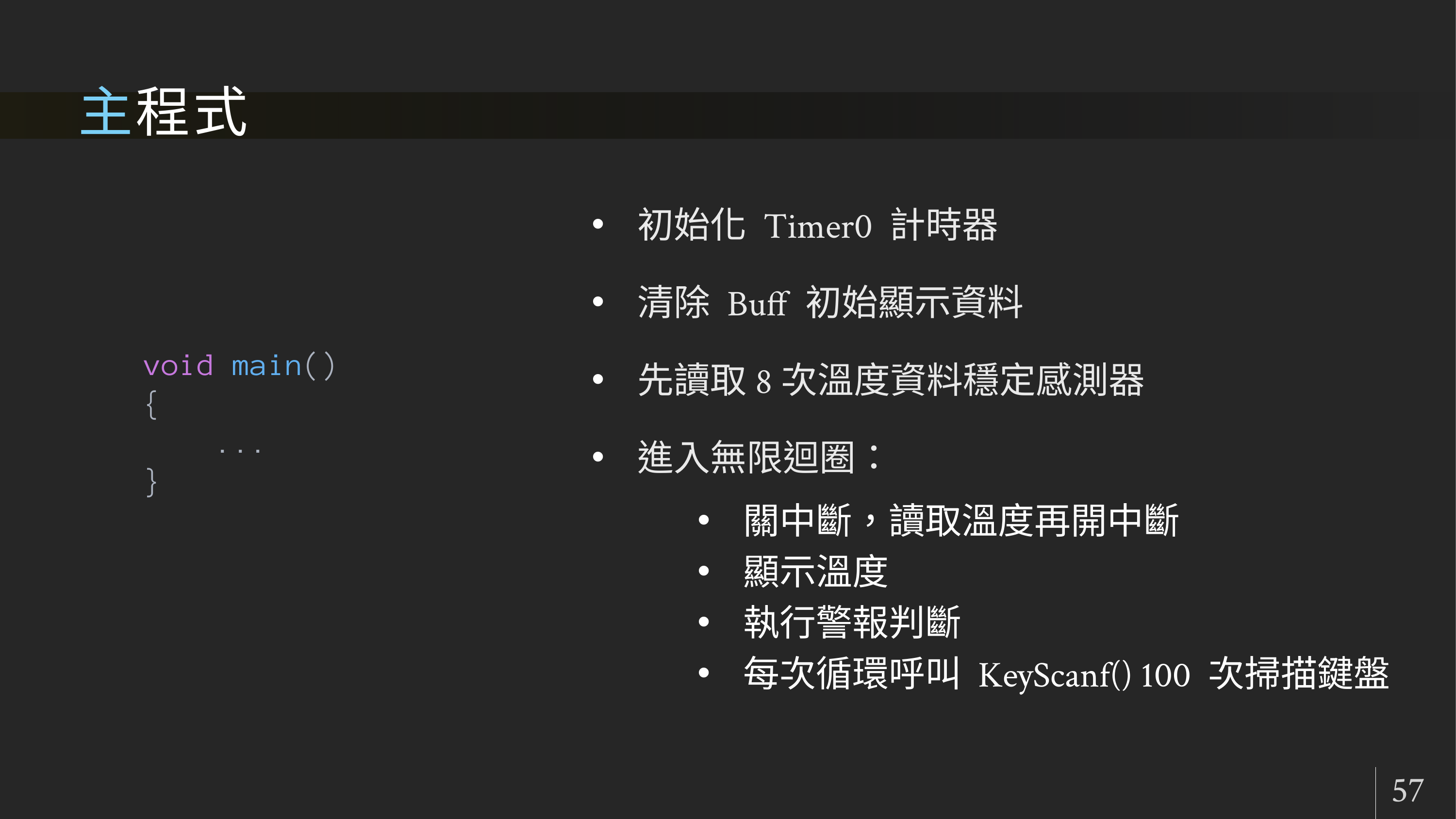

# 主程式

初始化 Timer0 計時器
清除 Buff 初始顯示資料
先讀取8次溫度資料穩定感測器
進入無限迴圈：
關中斷，讀取溫度再開中斷
顯示溫度
執行警報判斷
每次循環呼叫 KeyScanf() 100 次掃描鍵盤

void main()
{
    ...
}
57